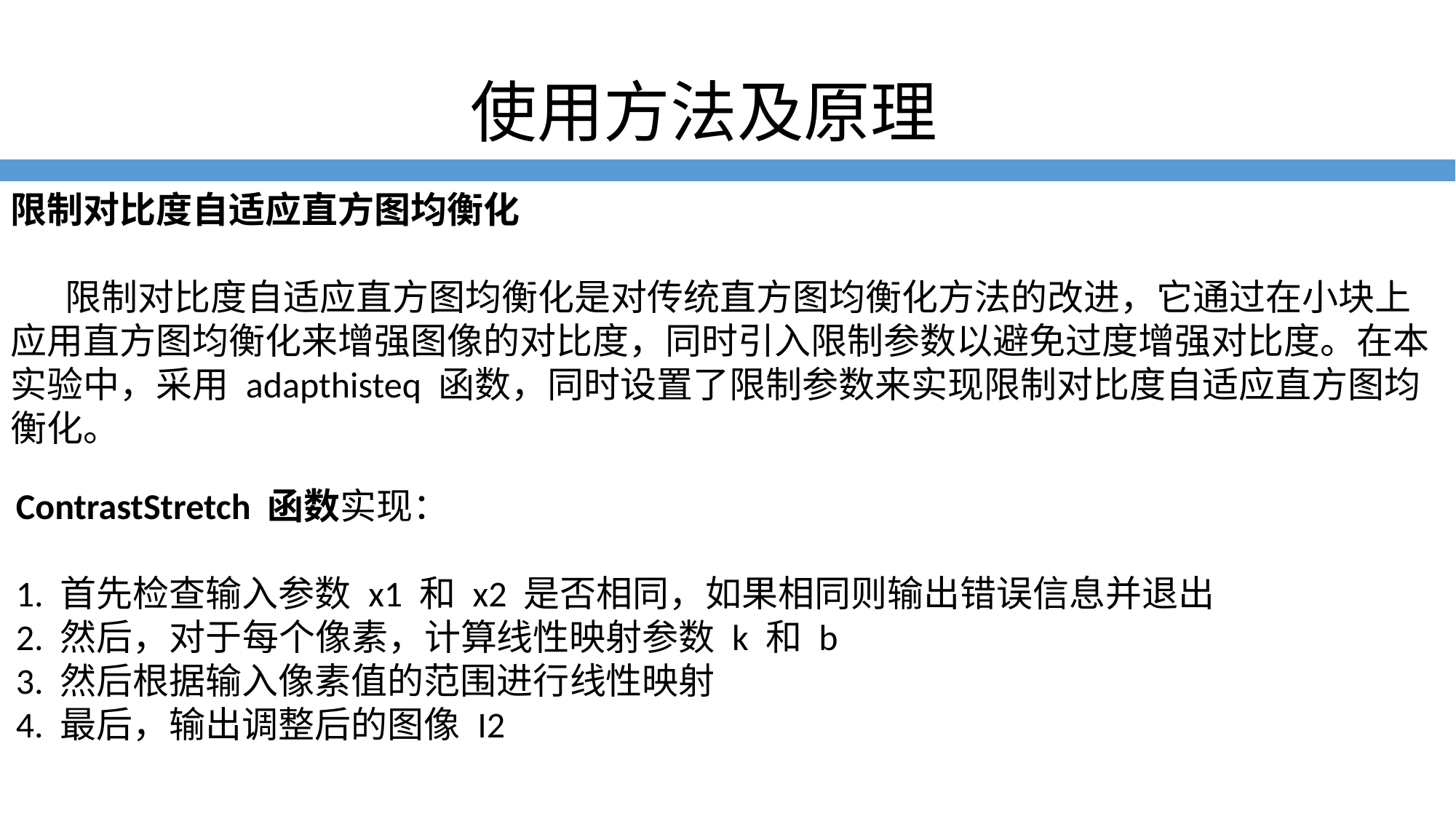

# 使用方法及原理

限制对比度自适应直方图均衡化

限制对比度自适应直方图均衡化是对传统直方图均衡化方法的改进，它通过在小块上应用直方图均衡化来增强图像的对比度，同时引入限制参数以避免过度增强对比度。在本实验中，采用 adapthisteq 函数，同时设置了限制参数来实现限制对比度自适应直方图均衡化。

ContrastStretch 函数实现：

1. 首先检查输入参数 x1 和 x2 是否相同，如果相同则输出错误信息并退出
2. 然后，对于每个像素，计算线性映射参数 k 和 b
3. 然后根据输入像素值的范围进行线性映射
4. 最后，输出调整后的图像 I2